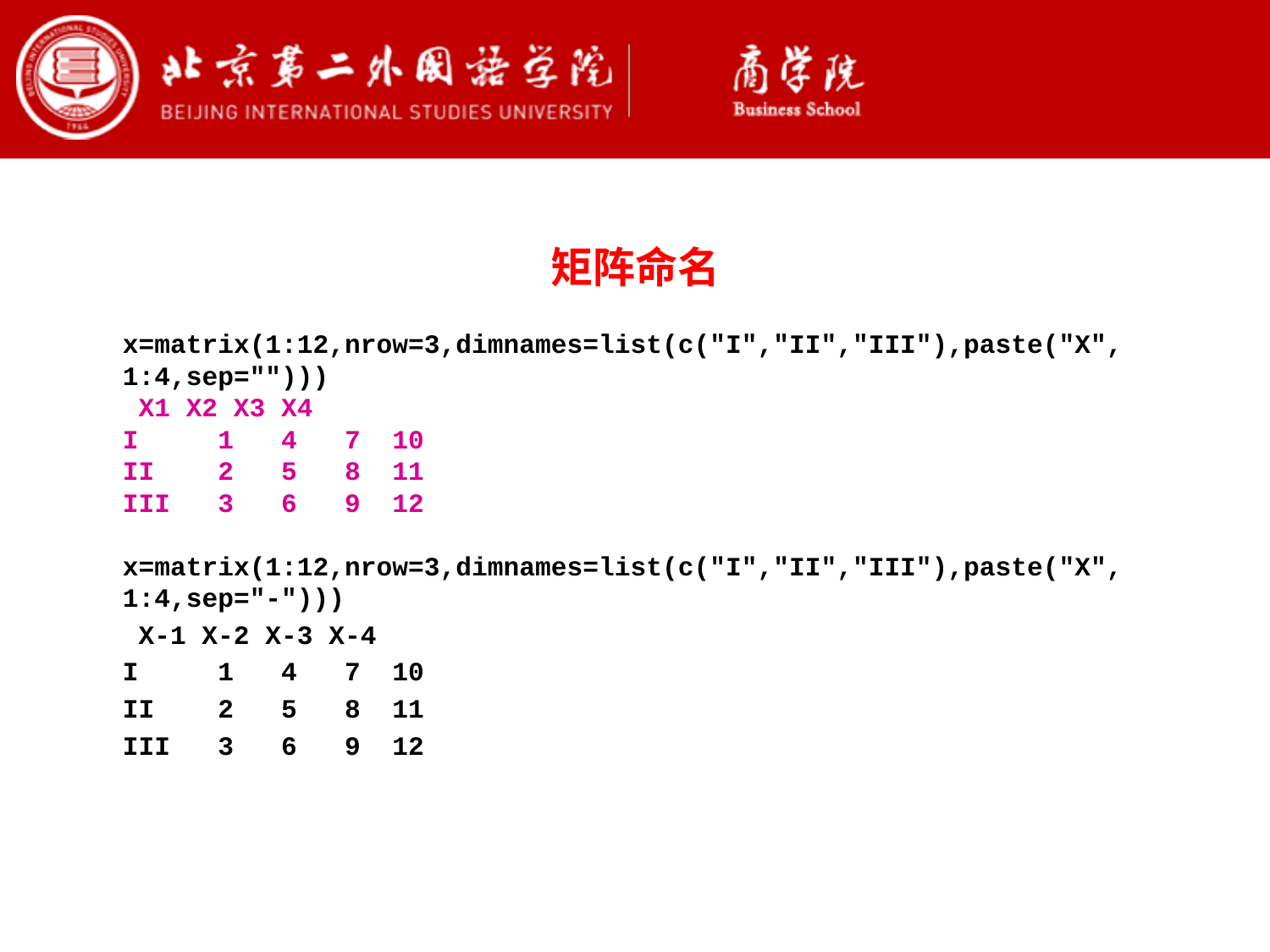

矩阵命名
x=matrix(1:12,nrow=3,dimnames=list(c("I","II","III"),paste("X",1:4,sep="")))
 X1 X2 X3 X4
I     1   4   7  10
II    2   5   8  11
III   3   6   9  12

x=matrix(1:12,nrow=3,dimnames=list(c("I","II","III"),paste("X",1:4,sep="-")))
 X-1 X-2 X-3 X-4
I     1   4   7  10
II    2   5   8  11
III   3   6   9  12